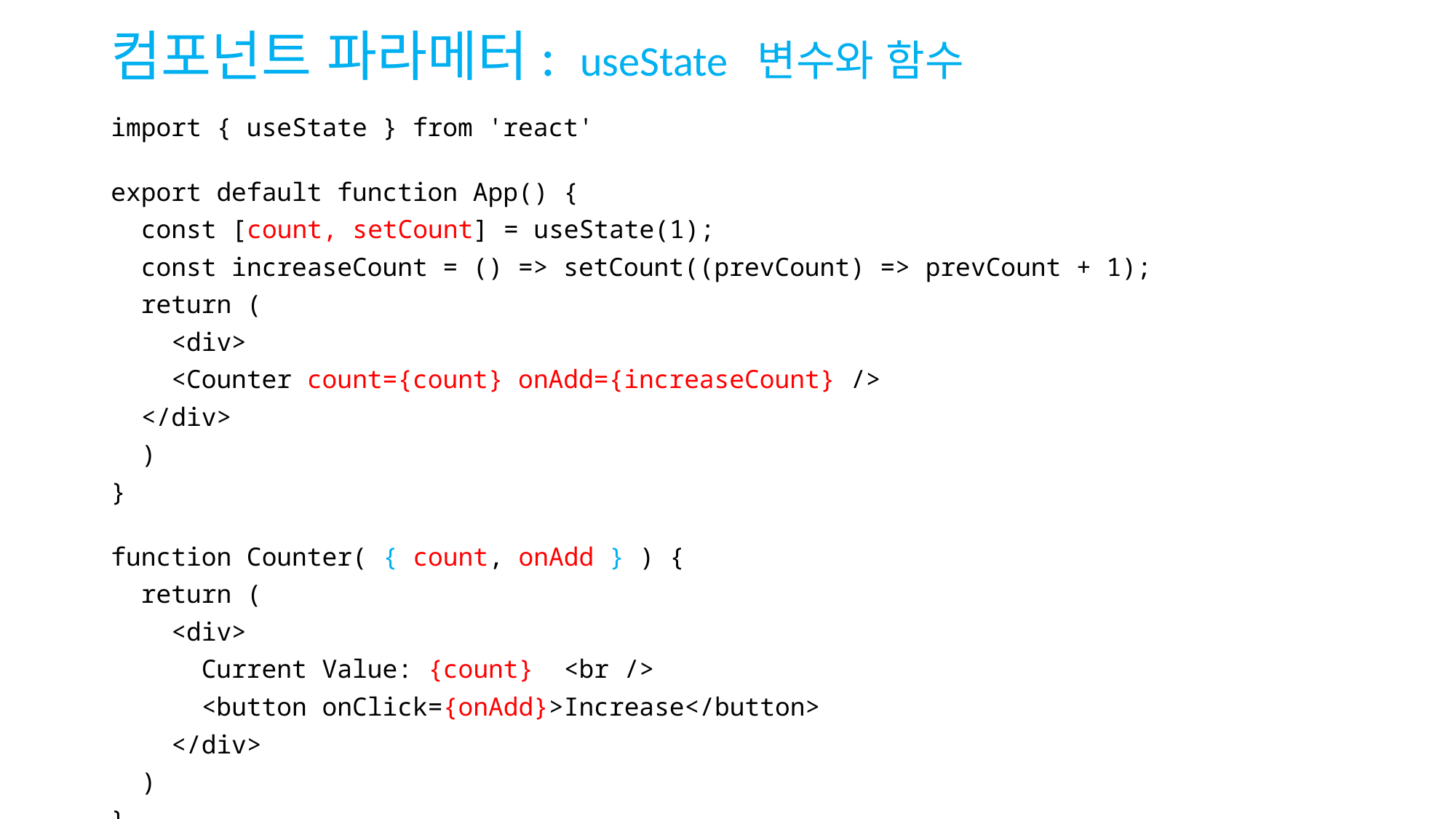

# 컴포넌트 파라메터:  useState  변수와 함수
import { useState } from 'react'
export default function App() {
  const [count, setCount] = useState(1);
  const increaseCount = () => setCount((prevCount) => prevCount + 1);
  return (
    <div>
    <Counter count={count} onAdd={increaseCount} />
  </div>
  )
}
function Counter( { count, onAdd } ) {
  return (
    <div>
      Current Value: {count}  <br />
      <button onClick={onAdd}>Increase</button>
    </div>
  )
}